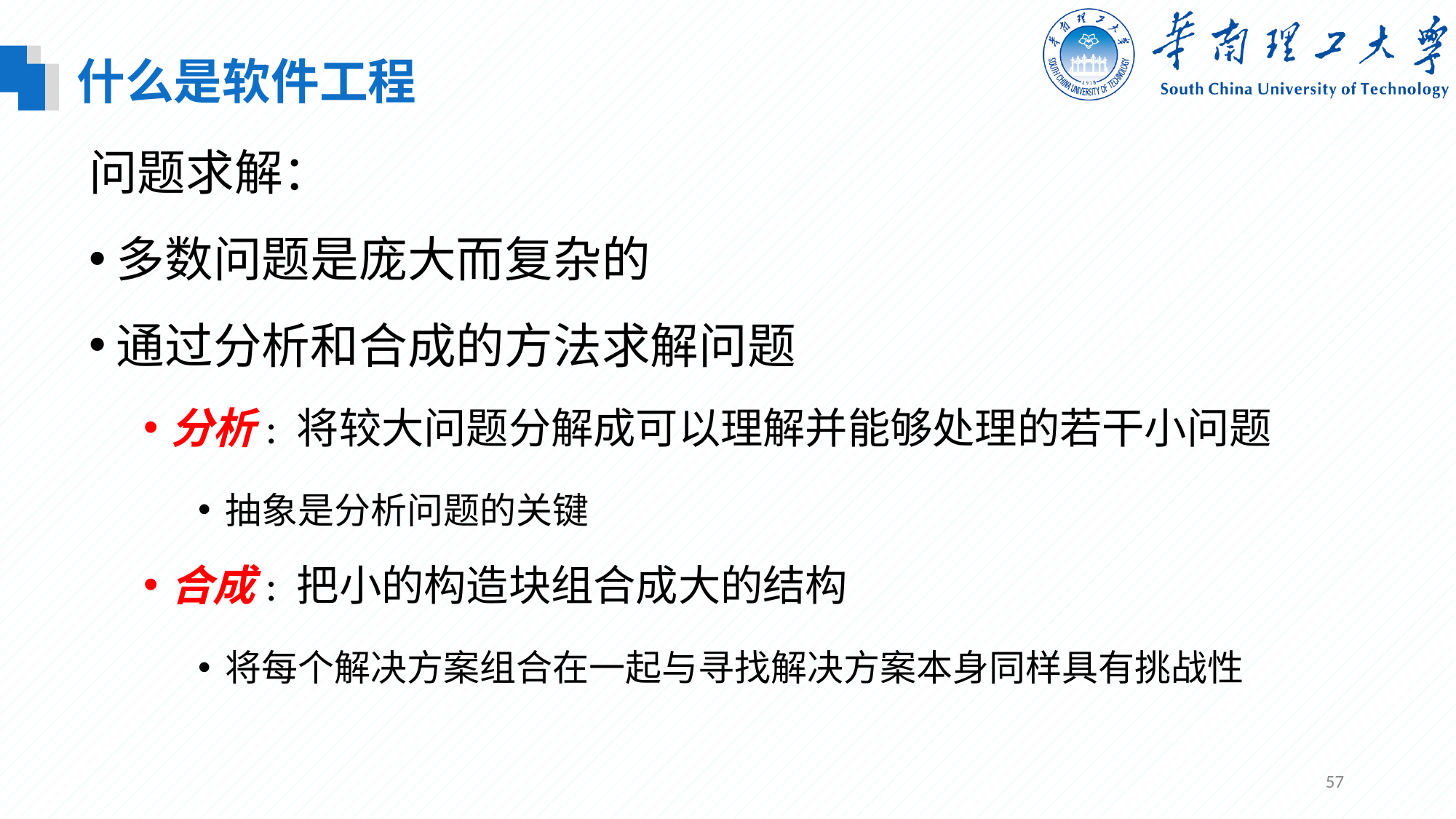

什么是软件工程
问题求解：
多数问题是庞大而复杂的
通过分析和合成的方法求解问题
分析: 将较大问题分解成可以理解并能够处理的若干小问题
抽象是分析问题的关键
合成: 把小的构造块组合成大的结构
将每个解决方案组合在一起与寻找解决方案本身同样具有挑战性

57